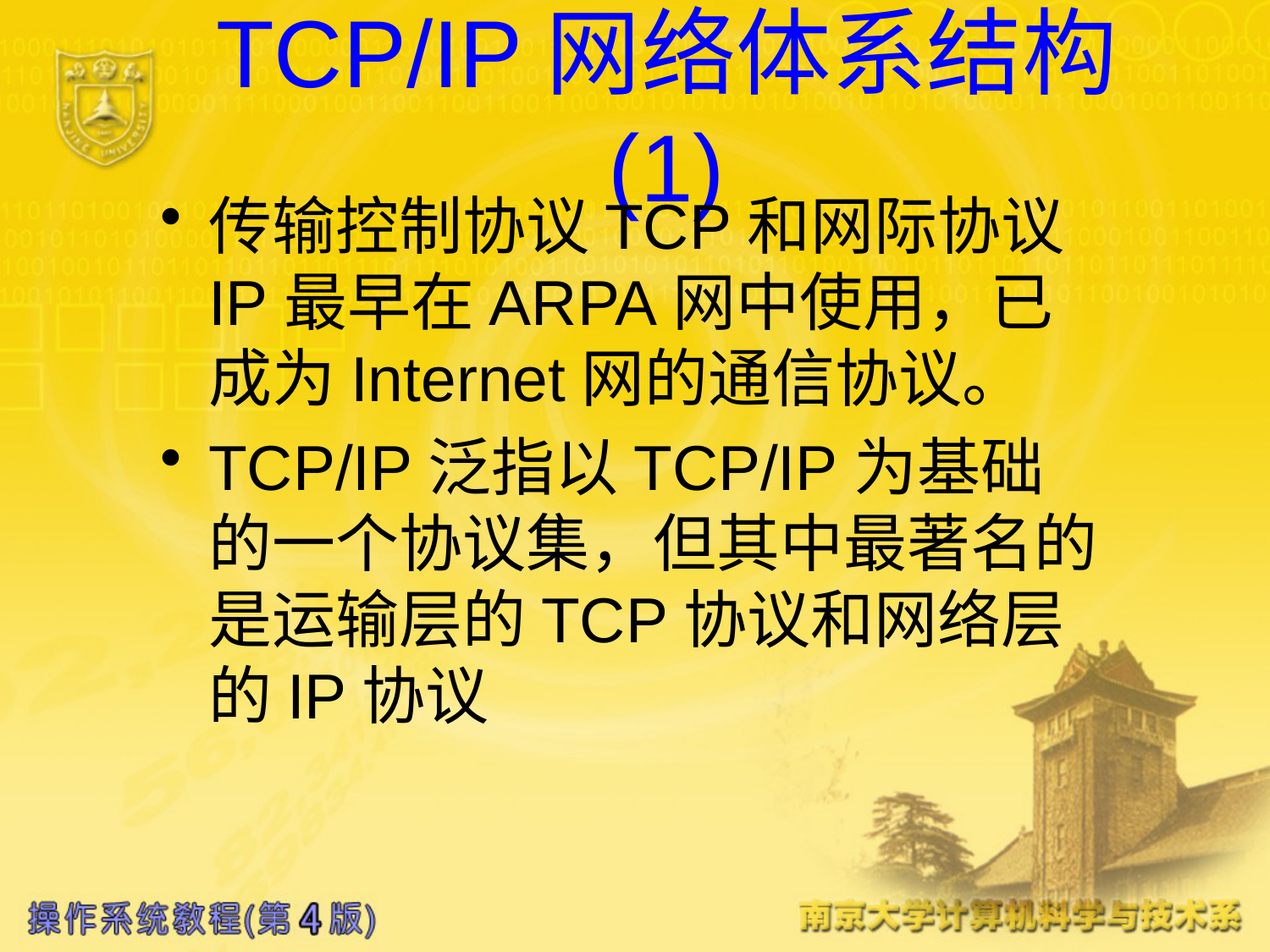

# TCP/IP网络体系结构 (1)
传输控制协议TCP和网际协议IP最早在ARPA网中使用，已成为Internet网的通信协议。
TCP/IP泛指以TCP/IP为基础的一个协议集，但其中最著名的是运输层的TCP协议和网络层的IP协议